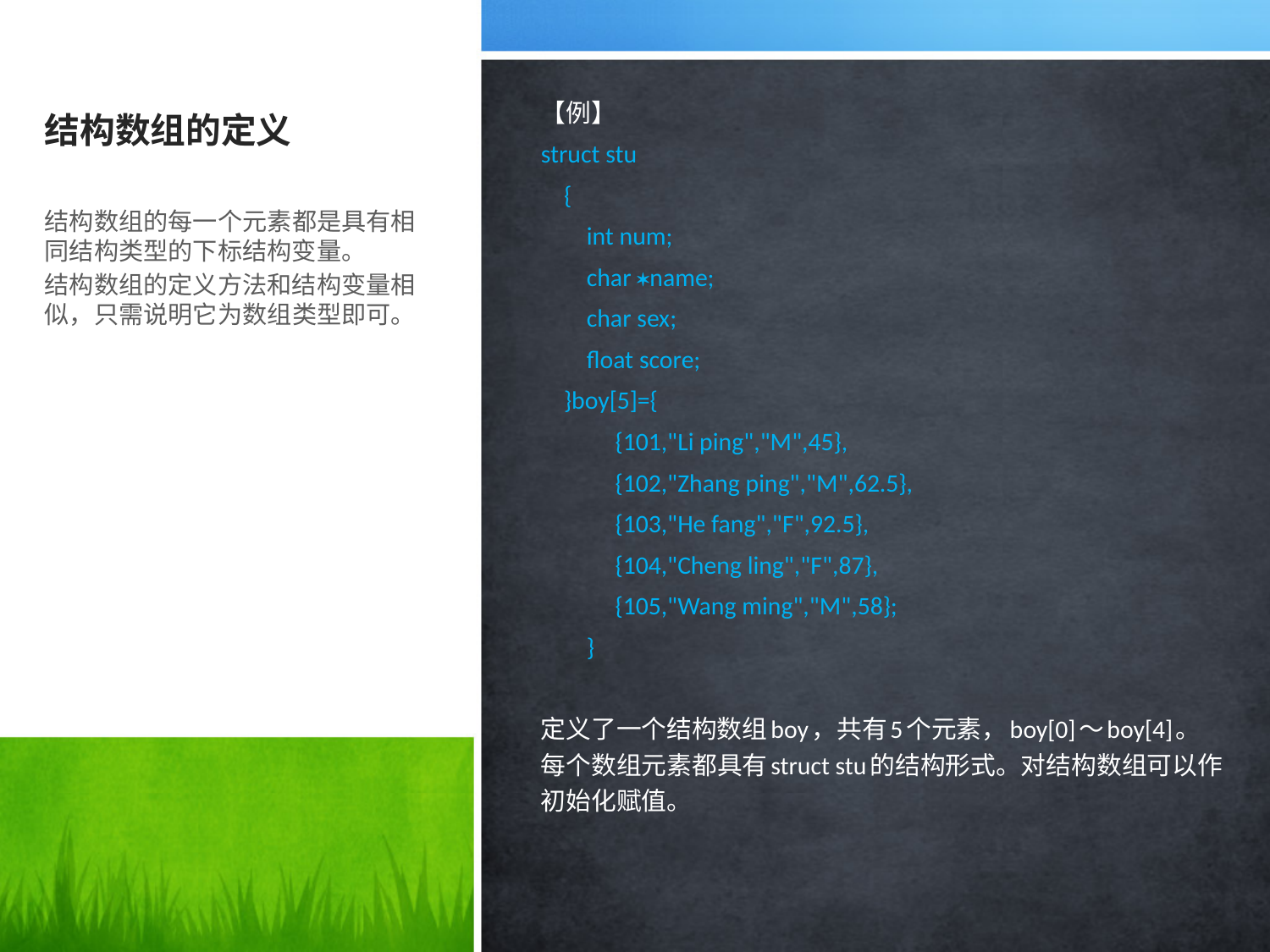

# 结构数组的定义
【例】
struct stu
    {
        int num;
        char ∗name;
        char sex;
        float score;
    }boy[5]={
             {101,"Li ping","M",45},
             {102,"Zhang ping","M",62.5},
             {103,"He fang","F",92.5},
             {104,"Cheng ling","F",87},
             {105,"Wang ming","M",58};
        }

定义了一个结构数组boy，共有5个元素，boy[0]～boy[4]。每个数组元素都具有struct stu的结构形式。对结构数组可以作初始化赋值。

结构数组的每一个元素都是具有相同结构类型的下标结构变量。
结构数组的定义方法和结构变量相似，只需说明它为数组类型即可。